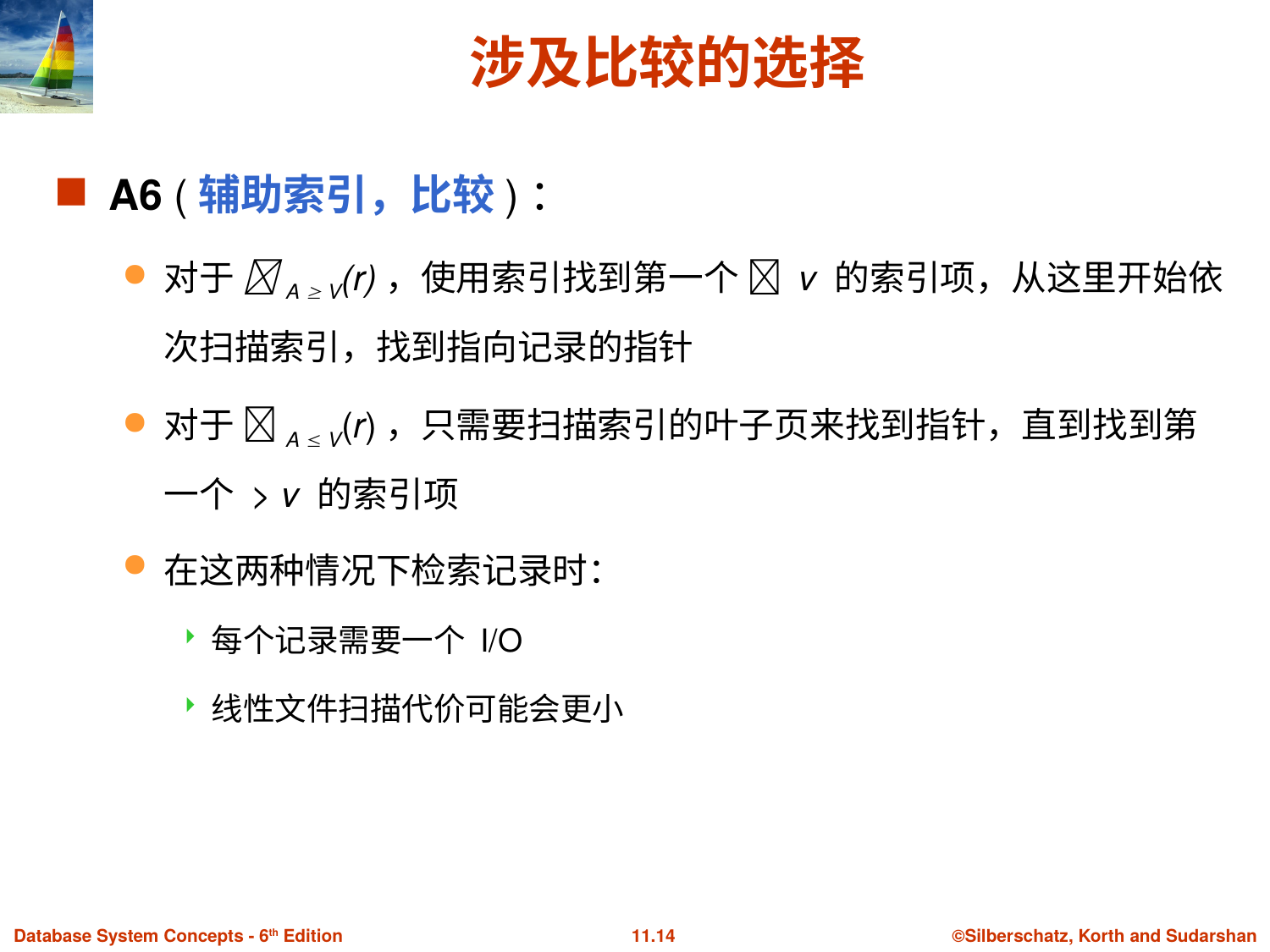

# 涉及比较的选择
A6 (辅助索引，比较)：
对于 σA ≥ V(r)，使用索引找到第一个 ≥ v 的索引项，从这里开始依次扫描索引，找到指向记录的指针
对于 σA ≤ V(r)，只需要扫描索引的叶子页来找到指针，直到找到第一个 > v 的索引项
在这两种情况下检索记录时：
每个记录需要一个 I/O
线性文件扫描代价可能会更小